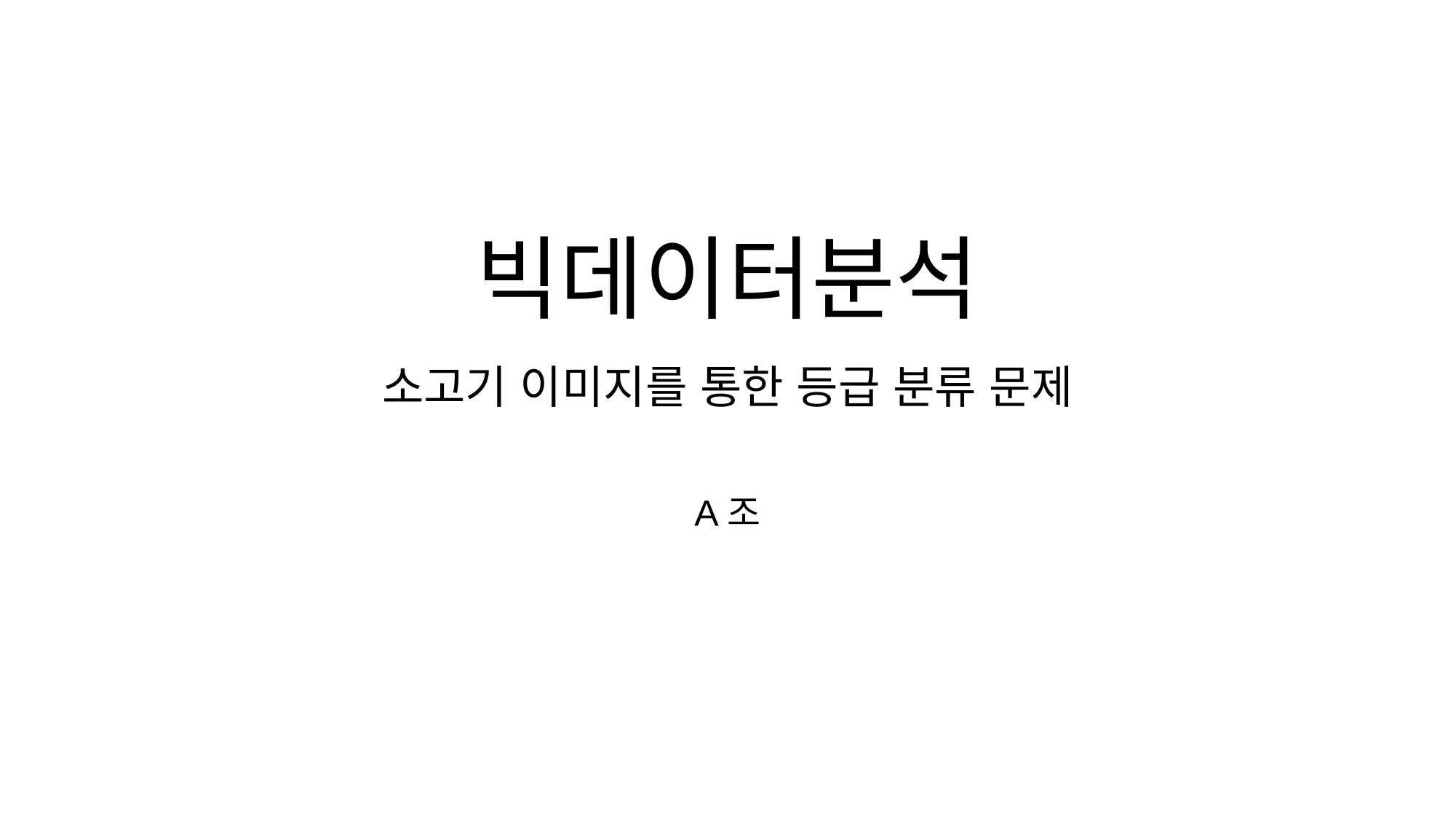

# 빅데이터분석 소고기 이미지를 통한 등급 분류 문제

A조